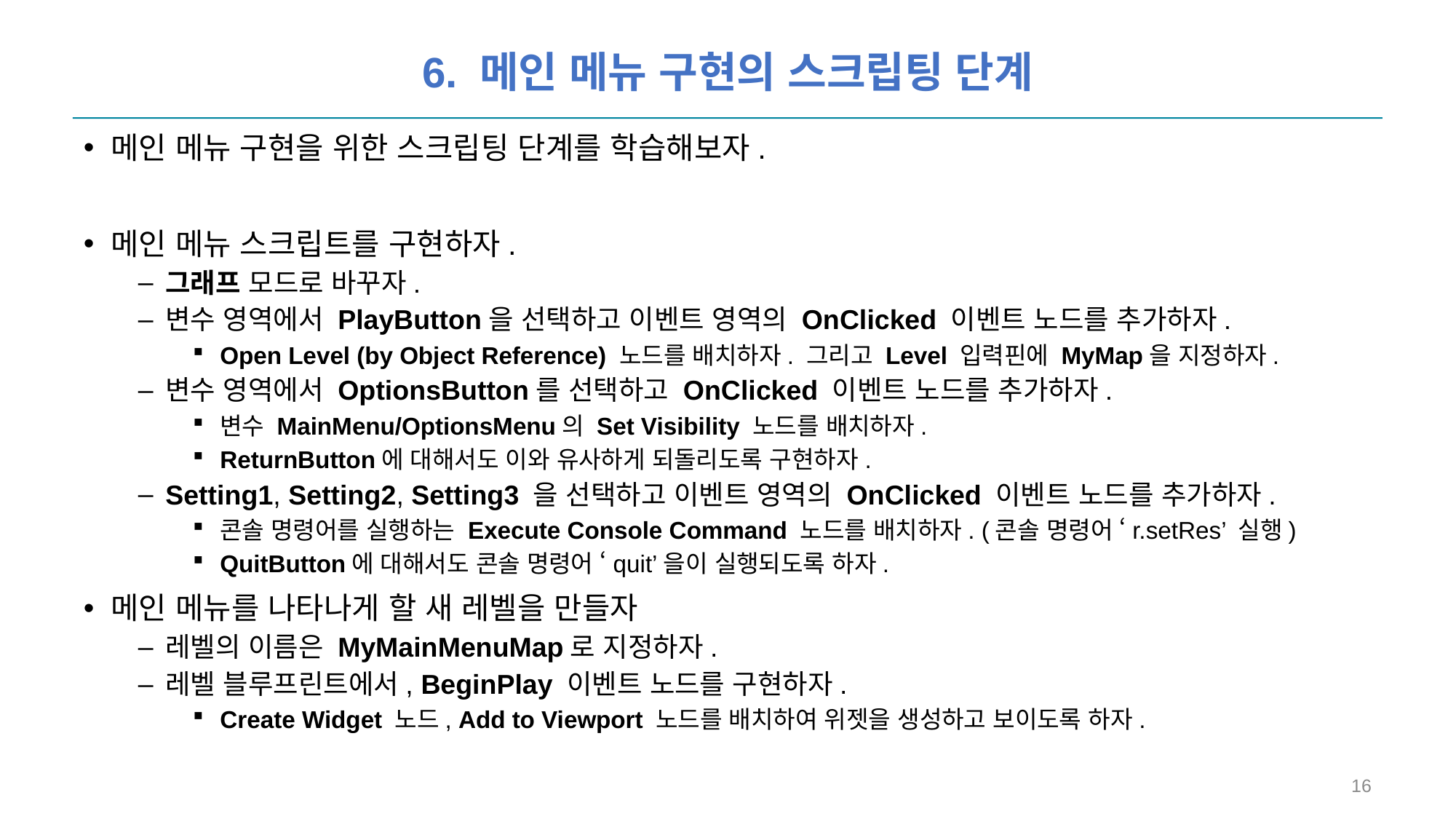

# 6. 메인 메뉴 구현의 스크립팅 단계
메인 메뉴 구현을 위한 스크립팅 단계를 학습해보자.

메인 메뉴 스크립트를 구현하자.
그래프 모드로 바꾸자.
변수 영역에서 PlayButton을 선택하고 이벤트 영역의 OnClicked 이벤트 노드를 추가하자.
Open Level (by Object Reference) 노드를 배치하자. 그리고 Level 입력핀에 MyMap을 지정하자.
변수 영역에서 OptionsButton를 선택하고 OnClicked 이벤트 노드를 추가하자.
변수 MainMenu/OptionsMenu의 Set Visibility 노드를 배치하자.
ReturnButton에 대해서도 이와 유사하게 되돌리도록 구현하자.
Setting1, Setting2, Setting3 을 선택하고 이벤트 영역의 OnClicked 이벤트 노드를 추가하자.
콘솔 명령어를 실행하는 Execute Console Command 노드를 배치하자. (콘솔 명령어 ‘r.setRes’ 실행)
QuitButton에 대해서도 콘솔 명령어 ‘quit’을이 실행되도록 하자.
메인 메뉴를 나타나게 할 새 레벨을 만들자
레벨의 이름은 MyMainMenuMap로 지정하자.
레벨 블루프린트에서, BeginPlay 이벤트 노드를 구현하자.
Create Widget 노드, Add to Viewport 노드를 배치하여 위젯을 생성하고 보이도록 하자.
16